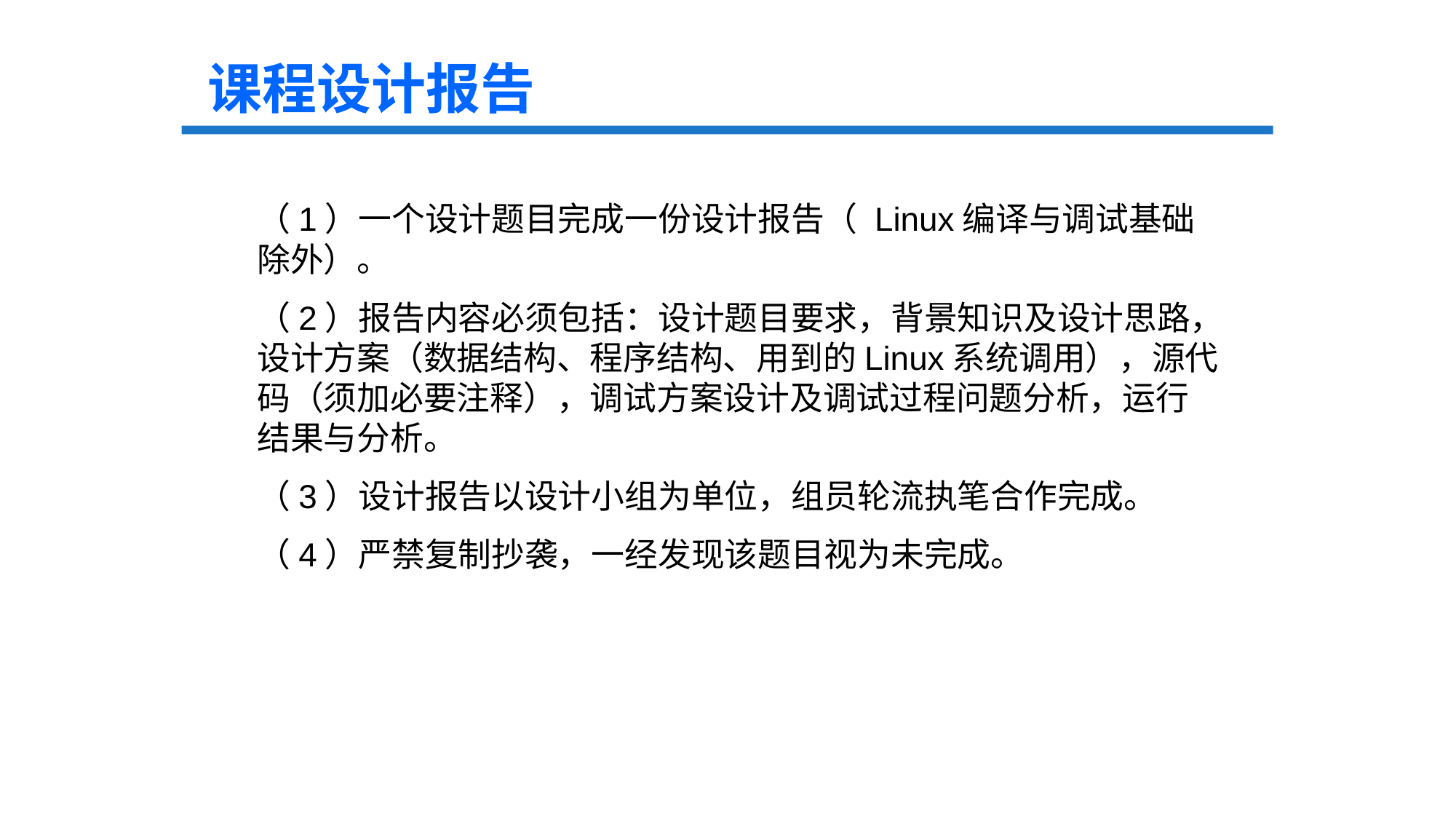

课程设计报告

（1）一个设计题目完成一份设计报告（ Linux编译与调试基础除外）。
（2）报告内容必须包括：设计题目要求，背景知识及设计思路，设计方案（数据结构、程序结构、用到的Linux系统调用），源代码（须加必要注释），调试方案设计及调试过程问题分析，运行结果与分析。
（3）设计报告以设计小组为单位，组员轮流执笔合作完成。
（4）严禁复制抄袭，一经发现该题目视为未完成。